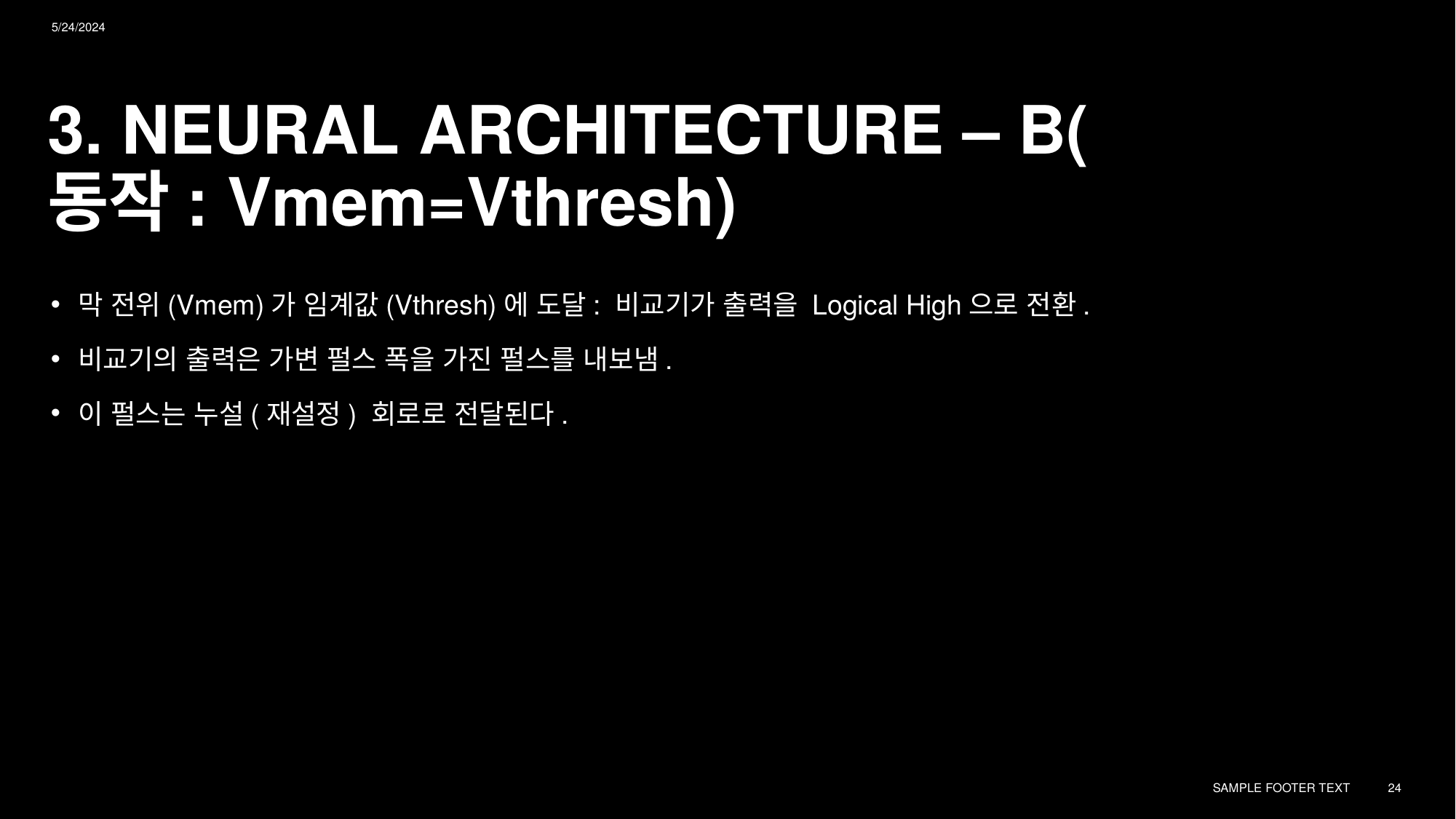

5/24/2024
# 3. NEURAL ARCHITECTURE – B(동작: Vmem=Vthresh)
막 전위(Vmem)가 임계값(Vthresh)에 도달: 비교기가 출력을 Logical High으로 전환.
비교기의 출력은 가변 펄스 폭을 가진 펄스를 내보냄.
이 펄스는 누설(재설정) 회로로 전달된다.

Sample Footer Text
24